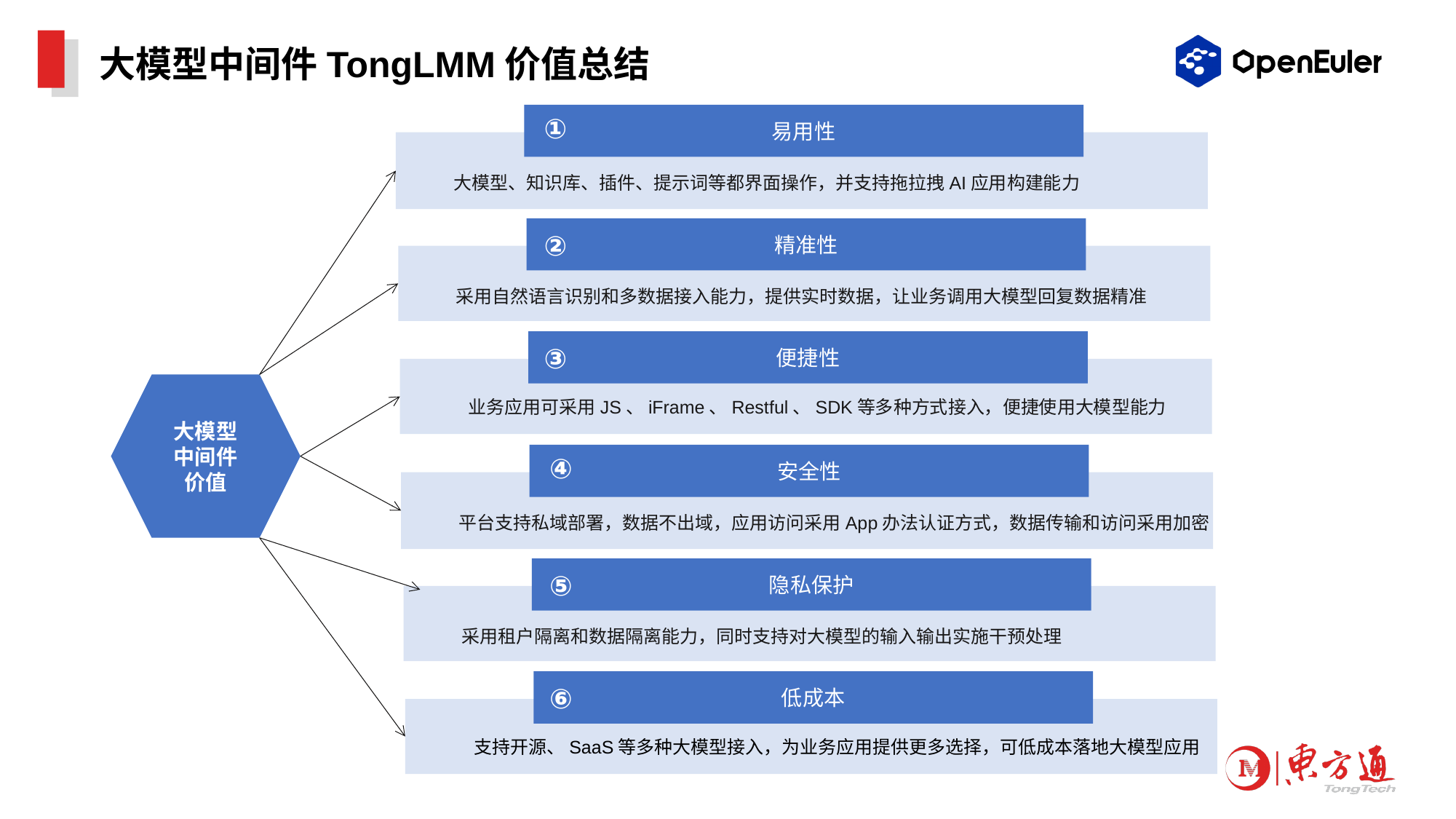

# 大模型中间件TongLMM价值总结
易用性
①

大模型、知识库、插件、提示词等都界面操作，并支持拖拉拽AI应用构建能力
精准性
②

采用自然语言识别和多数据接入能力，提供实时数据，让业务调用大模型回复数据精准
便捷性
③

大模型
中间件
价值
业务应用可采用JS、iFrame、Restful、SDK等多种方式接入，便捷使用大模型能力
安全性
④

平台支持私域部署，数据不出域，应用访问采用App办法认证方式，数据传输和访问采用加密
隐私保护
⑤

采用租户隔离和数据隔离能力，同时支持对大模型的输入输出实施干预处理
低成本
⑥

支持开源、SaaS等多种大模型接入，为业务应用提供更多选择，可低成本落地大模型应用